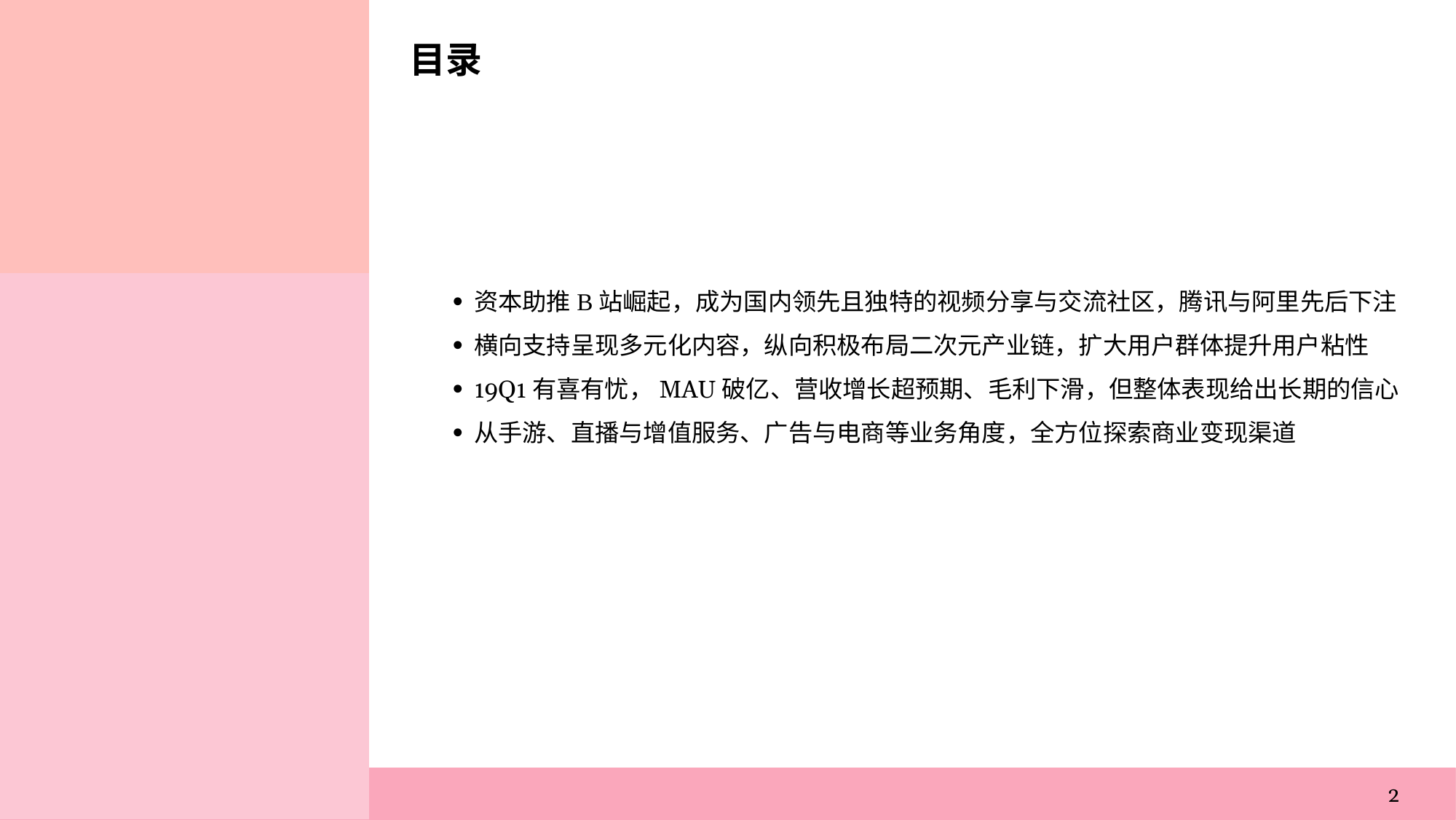

# 目录
资本助推B站崛起，成为国内领先且独特的视频分享与交流社区，腾讯与阿里先后下注
横向支持呈现多元化内容，纵向积极布局二次元产业链，扩大用户群体提升用户粘性
19Q1有喜有忧，MAU破亿、营收增长超预期、毛利下滑，但整体表现给出长期的信心
从手游、直播与增值服务、广告与电商等业务角度，全方位探索商业变现渠道
2